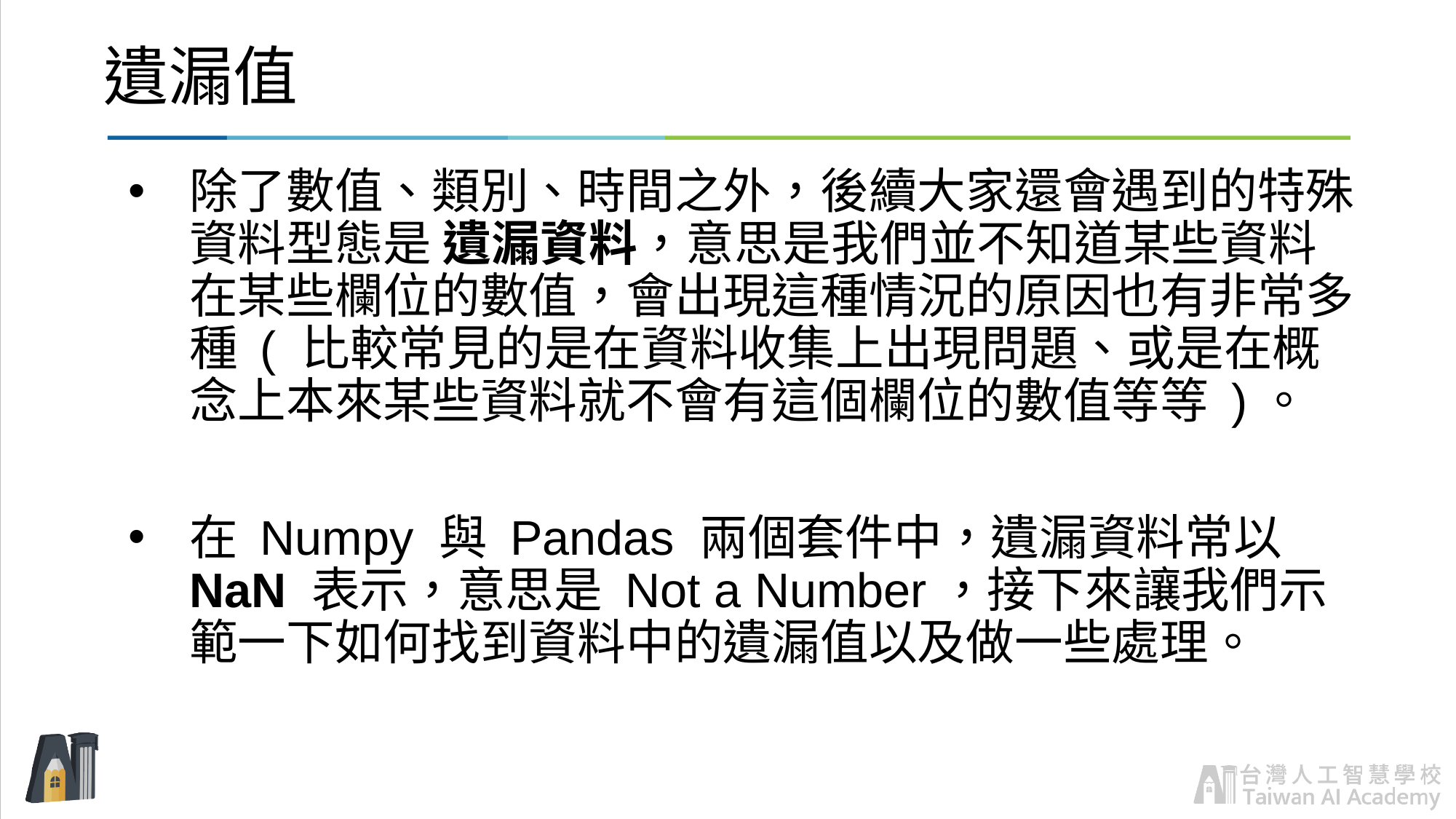

# 遺漏值
除了數值、類別、時間之外，後續大家還會遇到的特殊資料型態是 遺漏資料，意思是我們並不知道某些資料在某些欄位的數值，會出現這種情況的原因也有非常多種 ( 比較常見的是在資料收集上出現問題、或是在概念上本來某些資料就不會有這個欄位的數值等等 )。

在 Numpy 與 Pandas 兩個套件中，遺漏資料常以 NaN 表示，意思是 Not a Number，接下來讓我們示範一下如何找到資料中的遺漏值以及做一些處理。